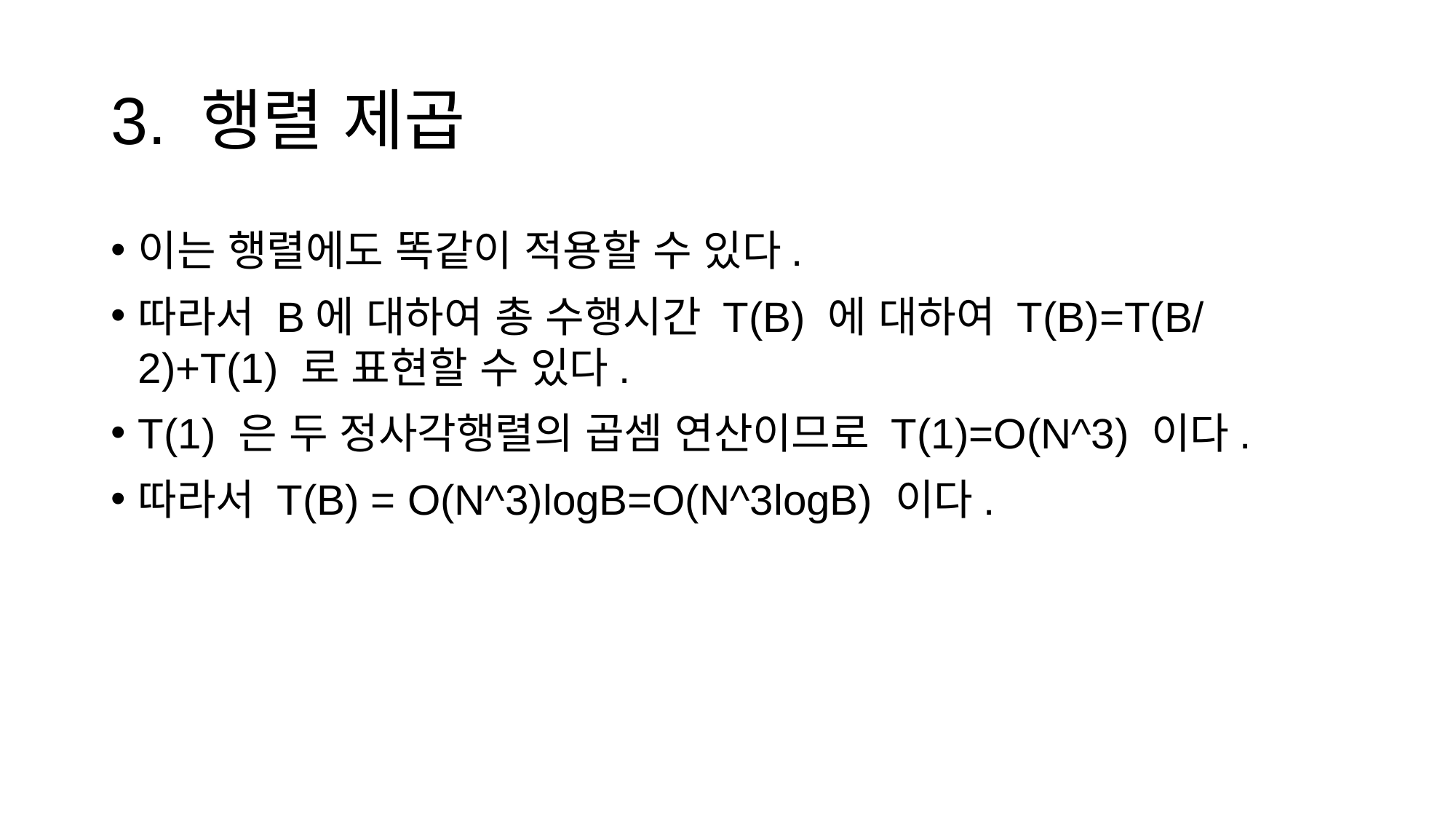

# 3. 행렬 제곱
이는 행렬에도 똑같이 적용할 수 있다.
따라서 B에 대하여 총 수행시간 T(B) 에 대하여 T(B)=T(B/2)+T(1) 로 표현할 수 있다.
T(1) 은 두 정사각행렬의 곱셈 연산이므로 T(1)=O(N^3) 이다.
따라서 T(B) = O(N^3)logB=O(N^3logB) 이다.